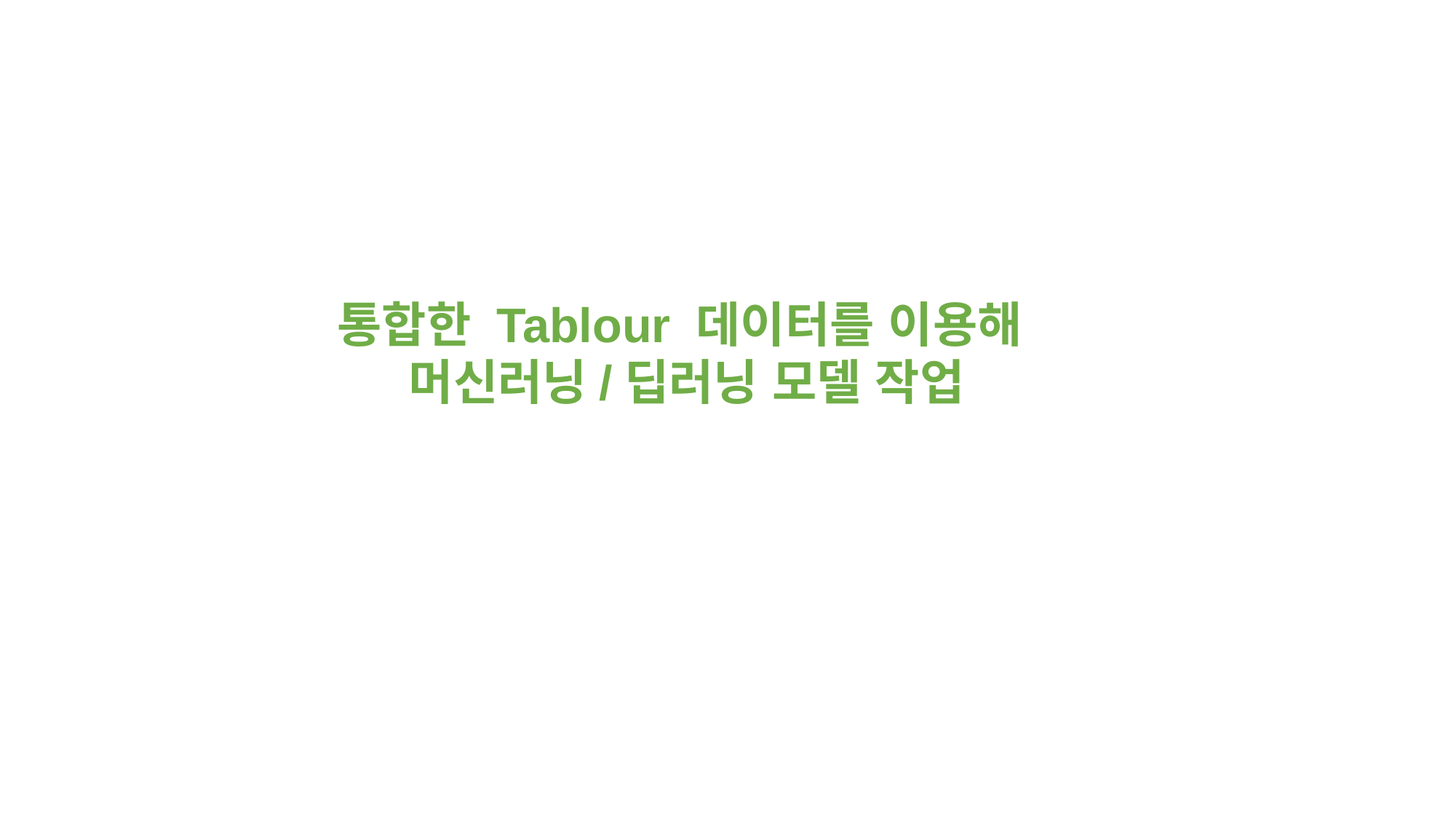

통합한 Tablour 데이터를 이용해
머신러닝/딥러닝 모델 작업